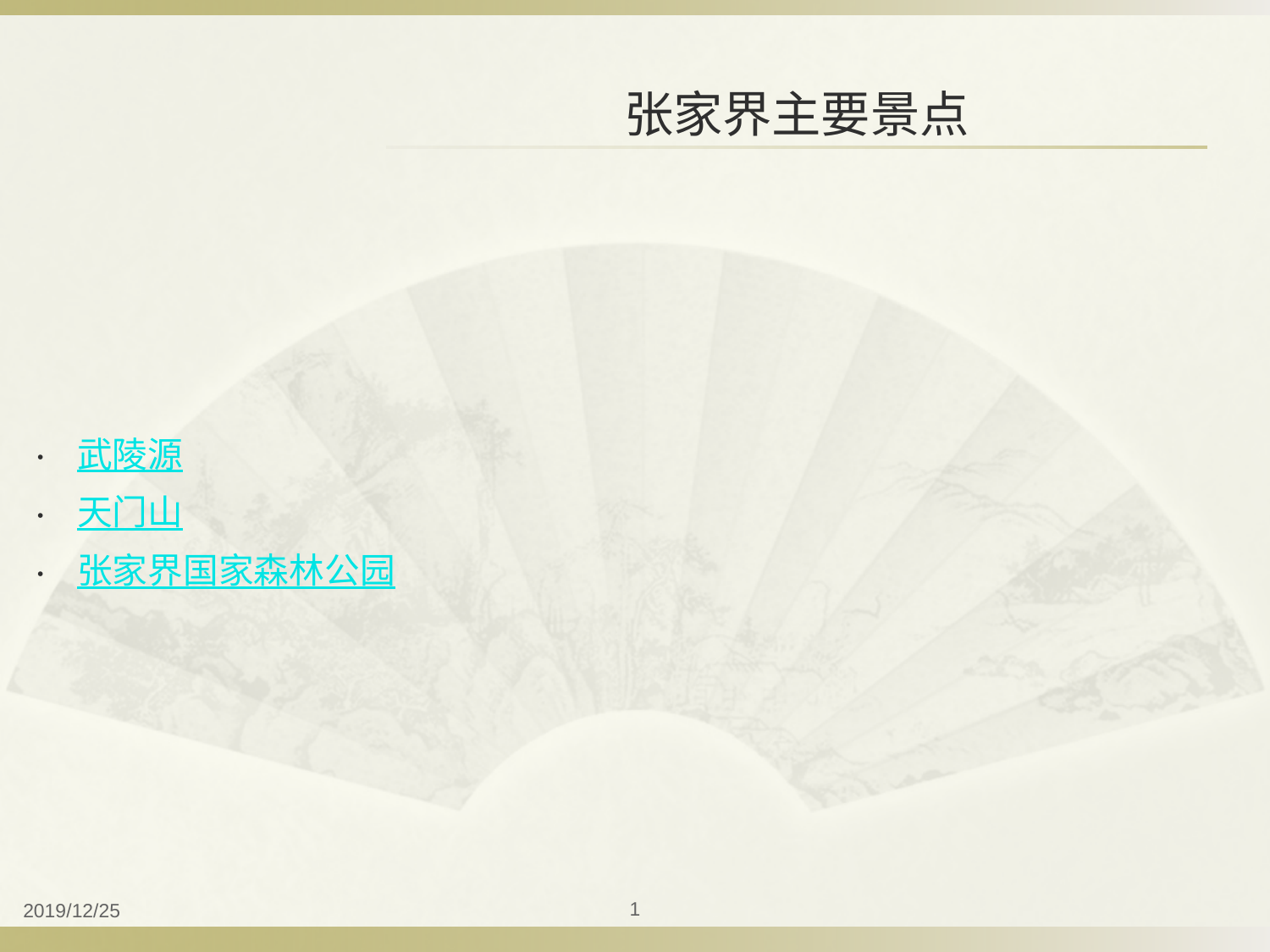

# 张家界主要景点
武陵源
天门山
张家界国家森林公园

2019/12/25
1